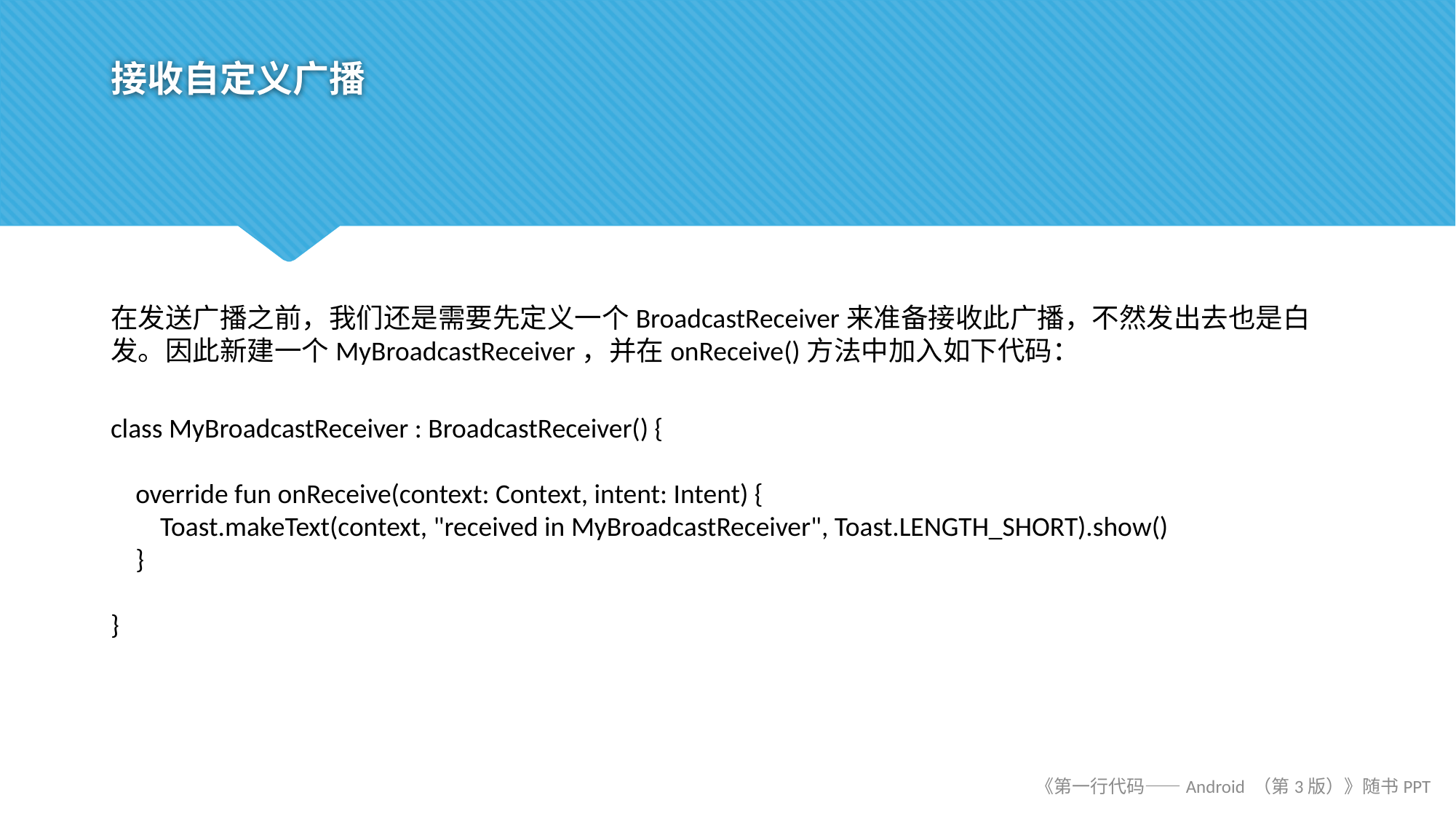

# 接收自定义广播
在发送广播之前，我们还是需要先定义一个BroadcastReceiver来准备接收此广播，不然发出去也是白发。因此新建一个MyBroadcastReceiver，并在onReceive()方法中加入如下代码：
class MyBroadcastReceiver : BroadcastReceiver() {

    override fun onReceive(context: Context, intent: Intent) {
        Toast.makeText(context, "received in MyBroadcastReceiver", Toast.LENGTH_SHORT).show()
    }

}